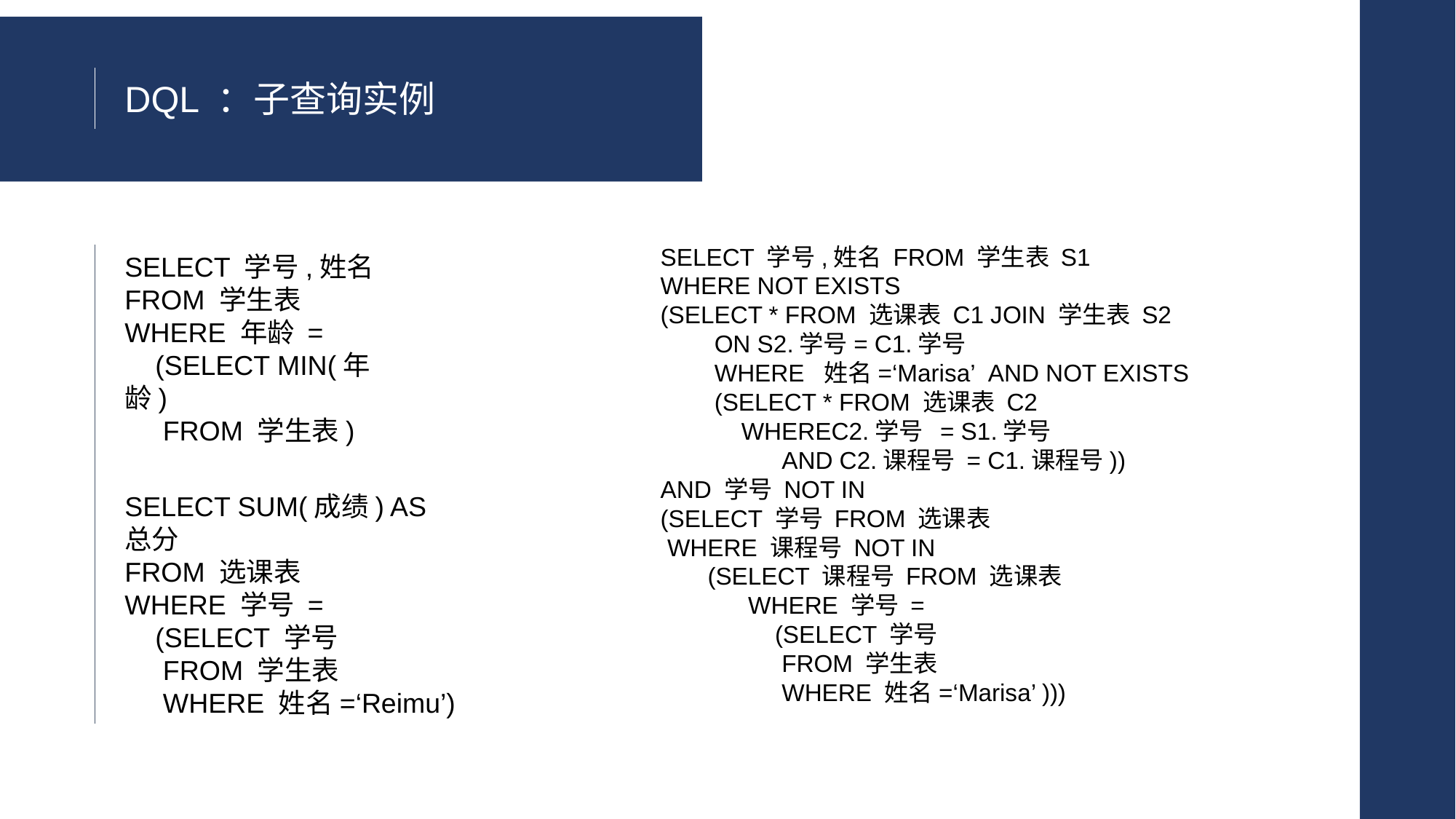

DQL ：子查询实例
SELECT 学号,姓名 FROM 学生表 S1
WHERE NOT EXISTS
(SELECT * FROM 选课表 C1 JOIN 学生表 S2
        ON S2.学号= C1.学号
        WHERE  姓名=‘Marisa’  AND NOT EXISTS
        (SELECT * FROM 选课表 C2
            WHEREC2.学号  = S1.学号
                  AND C2.课程号 = C1.课程号))
AND 学号 NOT IN
(SELECT 学号 FROM 选课表
 WHERE 课程号 NOT IN
       (SELECT 课程号 FROM 选课表
             WHERE 学号 =
                 (SELECT 学号
                  FROM 学生表
                  WHERE 姓名=‘Marisa’ )))
SELECT 学号,姓名
FROM 学生表
WHERE 年龄 =
    (SELECT MIN(年龄)
     FROM 学生表)
SELECT SUM(成绩) AS 总分
FROM 选课表
WHERE 学号 =
    (SELECT 学号
     FROM 学生表
     WHERE 姓名=‘Reimu’)